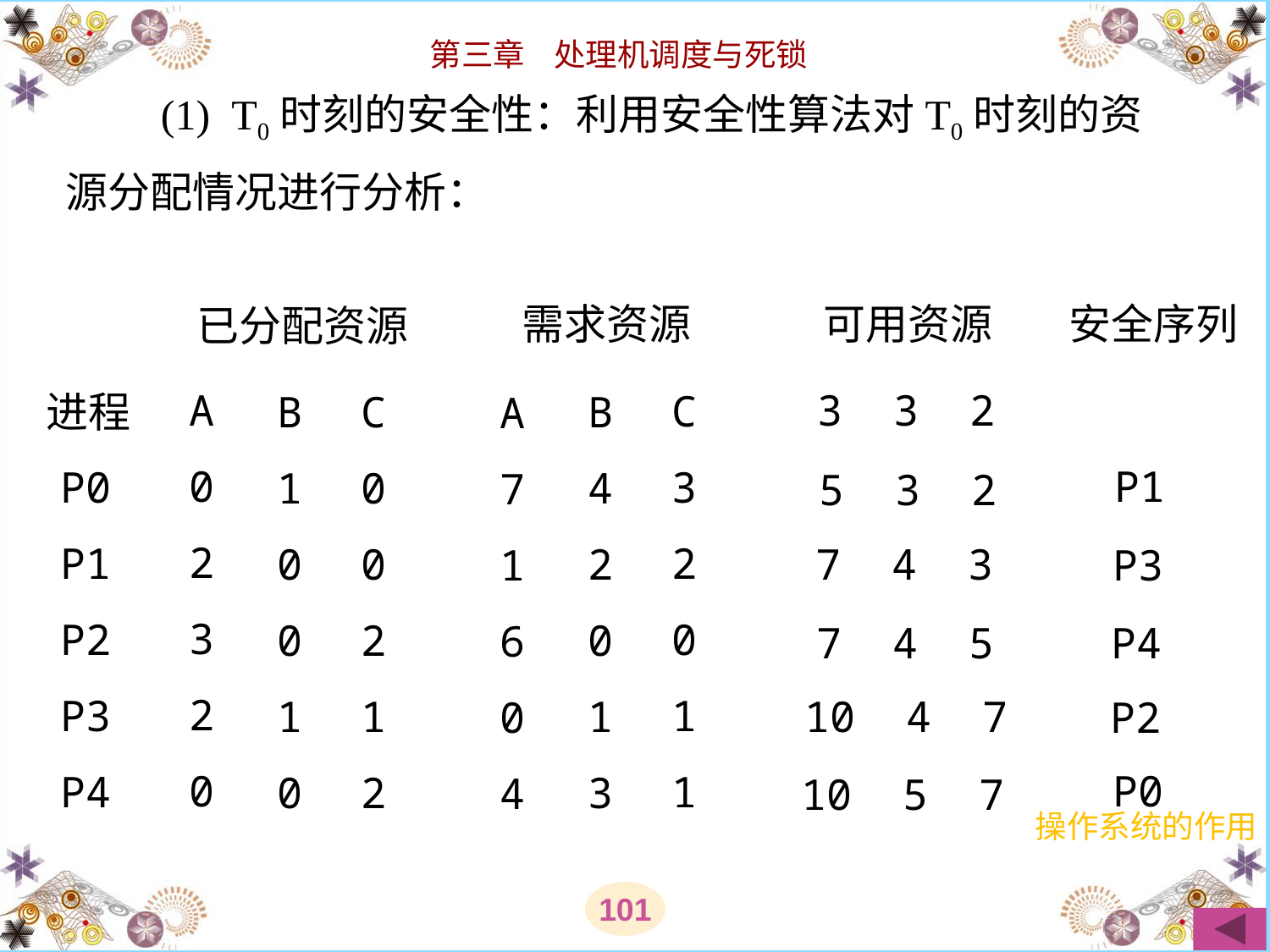

# (1)  T0时刻的安全性：利用安全性算法对T0时刻的资源分配情况进行分析：
可用资源
安全序列
需求资源
已分配资源
A
0
2
3
2
0
3  3  2
C
3
2
0
1
1
进程
B
1
0
0
1
0
C
0
0
2
1
2
B
4
2
0
1
3
A
7
1
6
0
4
P1
P0
P1
P2
P3
P4
5  3  2
7  4  3
P3
P4
7  4  5
10  4  7
P2
P0
10  5  7
操作系统的作用